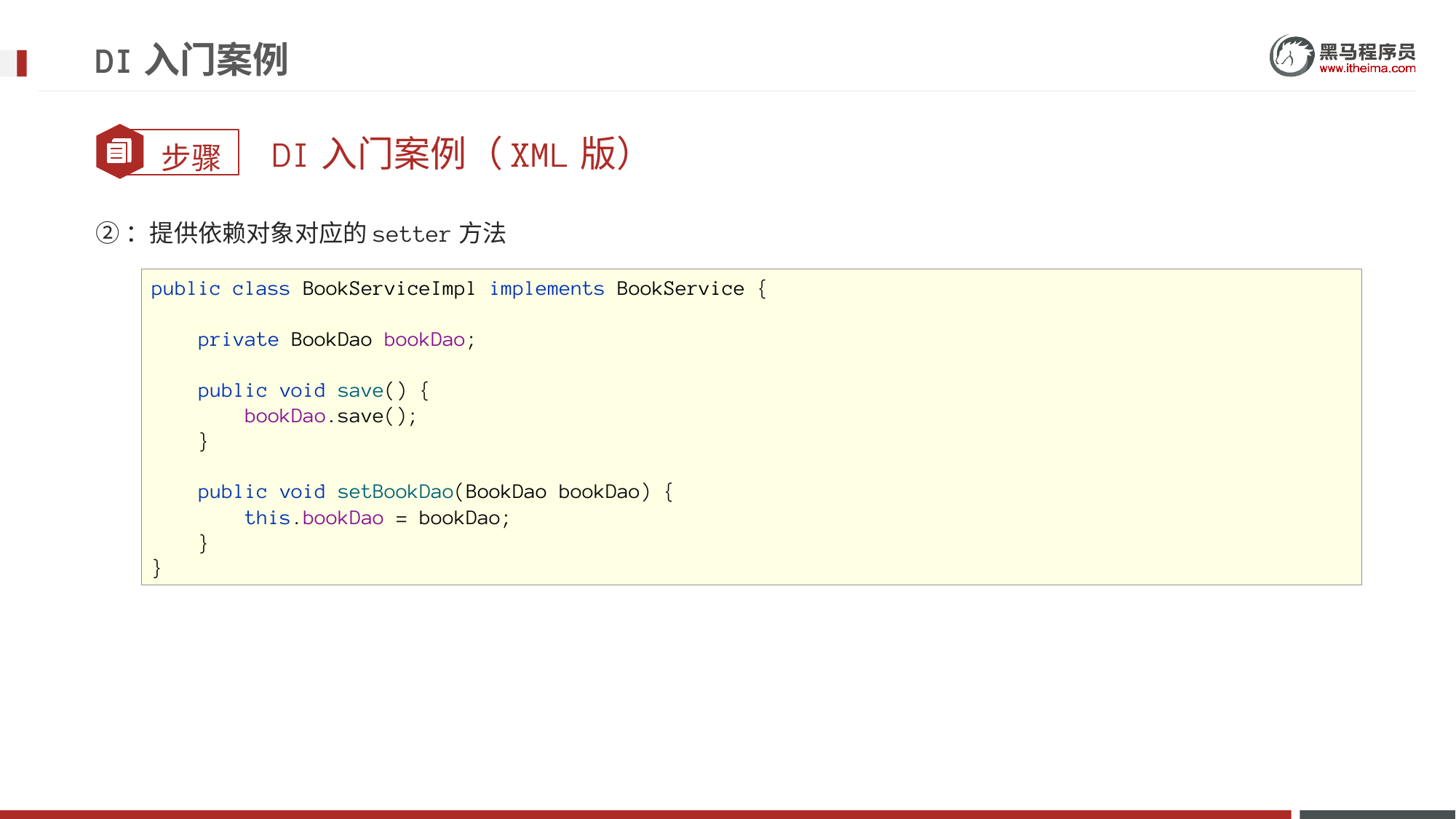

# DI入门案例
DI入门案例（XML版）
②：提供依赖对象对应的setter方法
public class BookServiceImpl implements BookService {
    private BookDao bookDao;
    public void save() {
        bookDao.save();
    }
    public void setBookDao(BookDao bookDao) {
        this.bookDao = bookDao;
    }
}